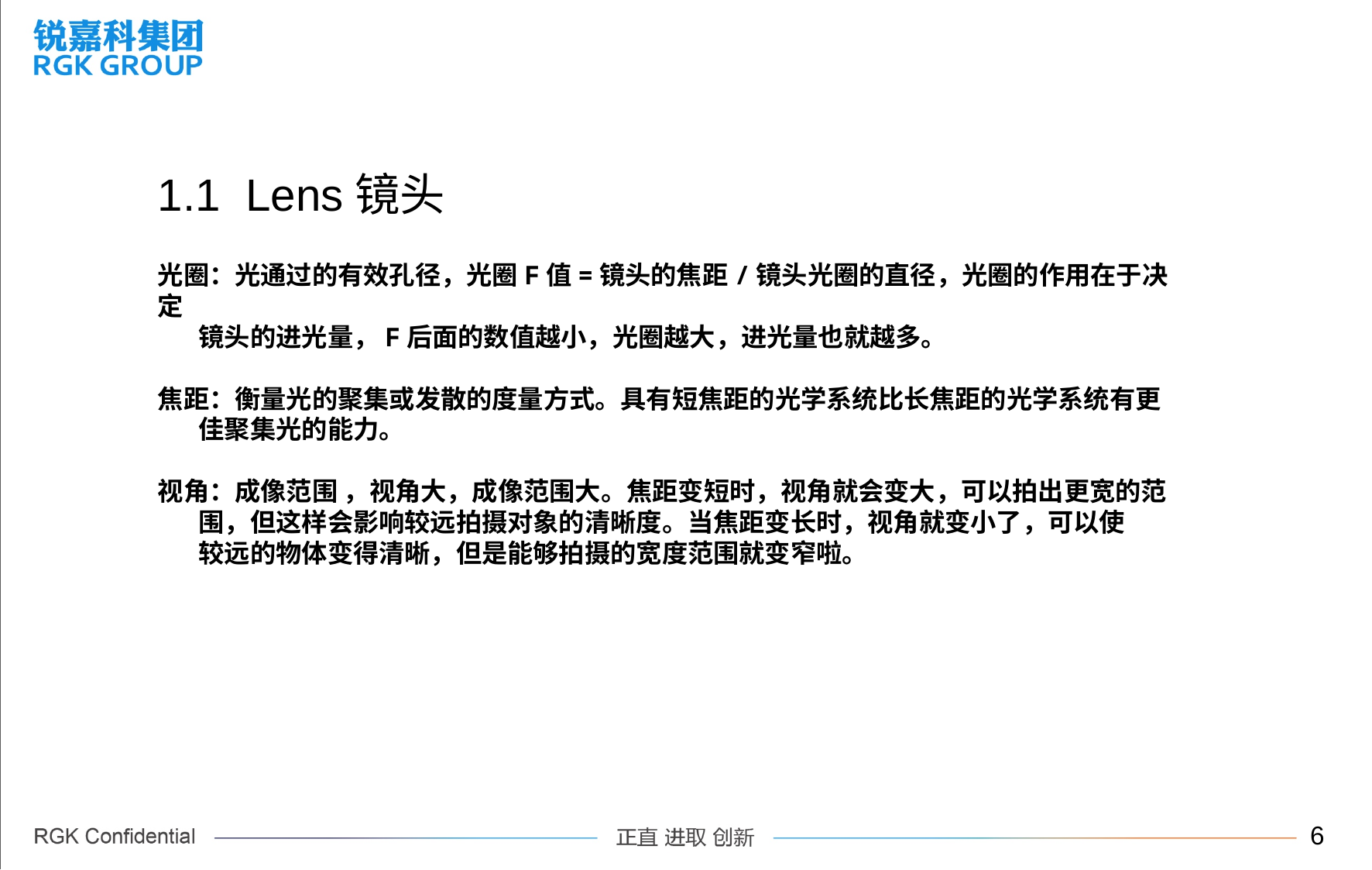

1.1  Lens镜头

光圈：光通过的有效孔径，光圈F值=镜头的焦距/镜头光圈的直径，光圈的作用在于决定
      镜头的进光量，F后面的数值越小，光圈越大，进光量也就越多。

焦距：衡量光的聚集或发散的度量方式。具有短焦距的光学系统比长焦距的光学系统有更
      佳聚集光的能力。

视角：成像范围 ，视角大，成像范围大。焦距变短时，视角就会变大，可以拍出更宽的范
      围，但这样会影响较远拍摄对象的清晰度。当焦距变长时，视角就变小了，可以使
      较远的物体变得清晰，但是能够拍摄的宽度范围就变窄啦。